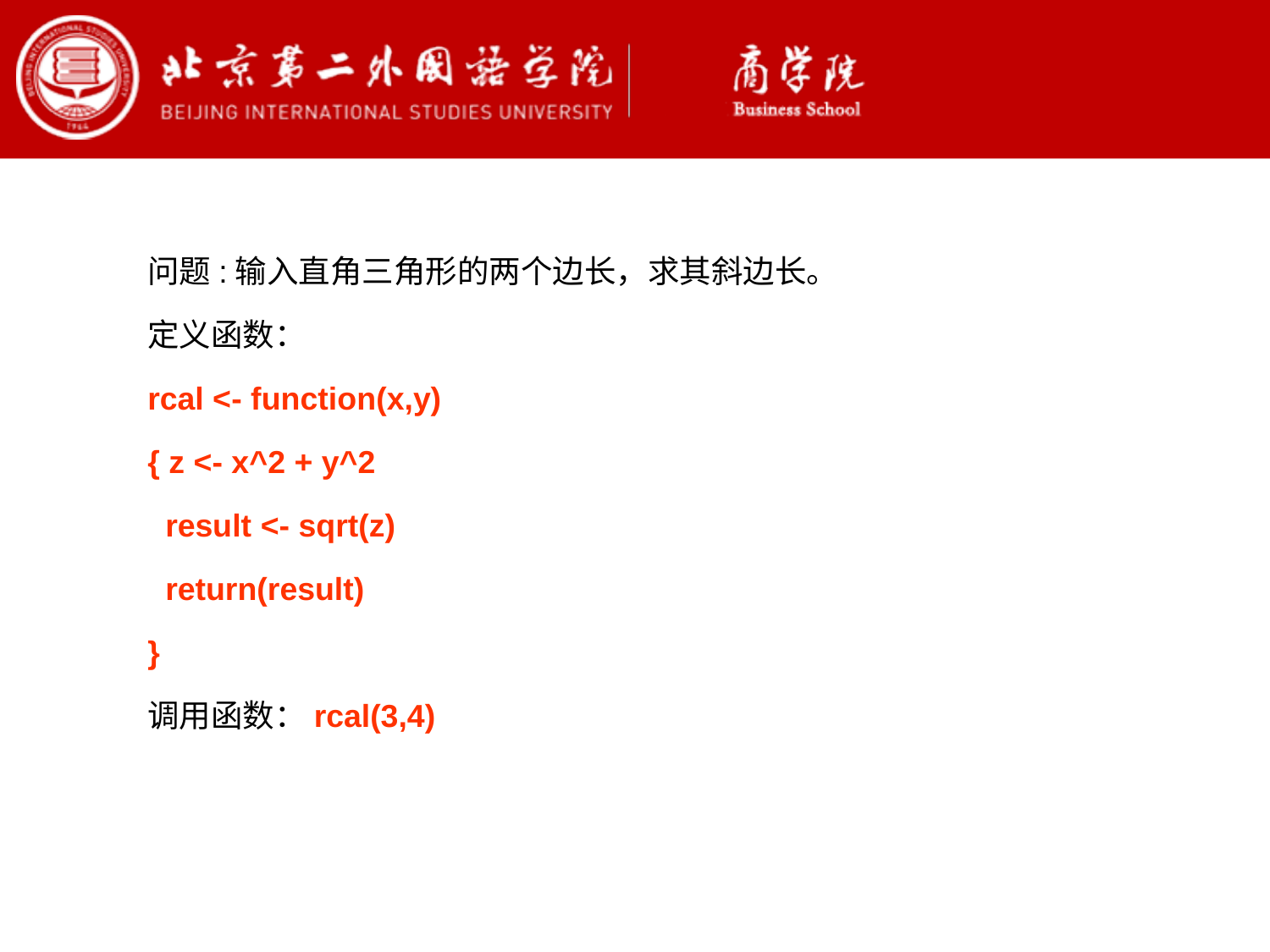

问题:输入直角三角形的两个边长，求其斜边长。
定义函数：
rcal <- function(x,y)
{ z <- x^2 + y^2
  result <- sqrt(z)
  return(result)
}
调用函数：rcal(3,4)